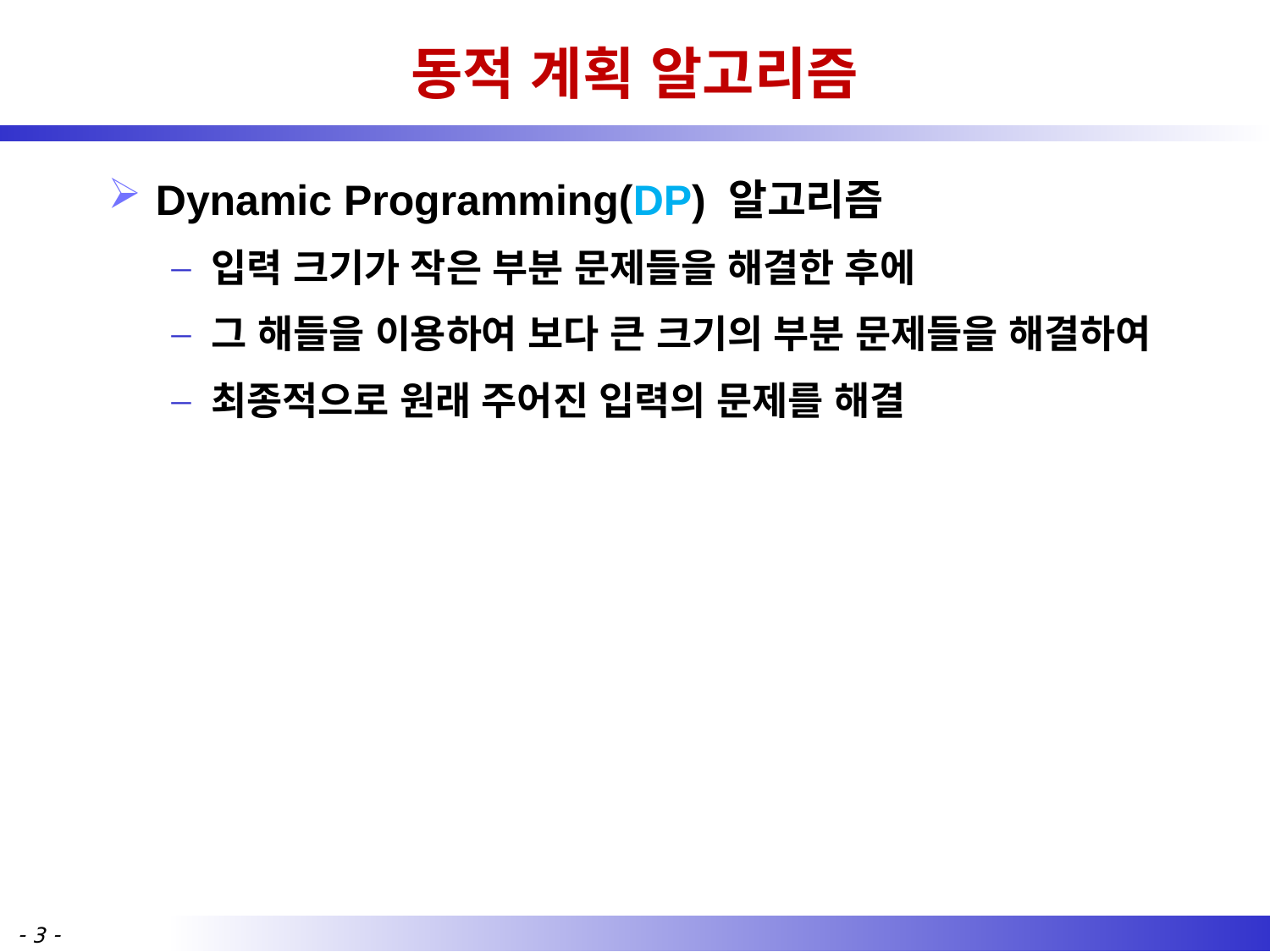

# 동적 계획 알고리즘
Dynamic Programming(DP) 알고리즘
입력 크기가 작은 부분 문제들을 해결한 후에
그 해들을 이용하여 보다 큰 크기의 부분 문제들을 해결하여
최종적으로 원래 주어진 입력의 문제를 해결
- 3 -